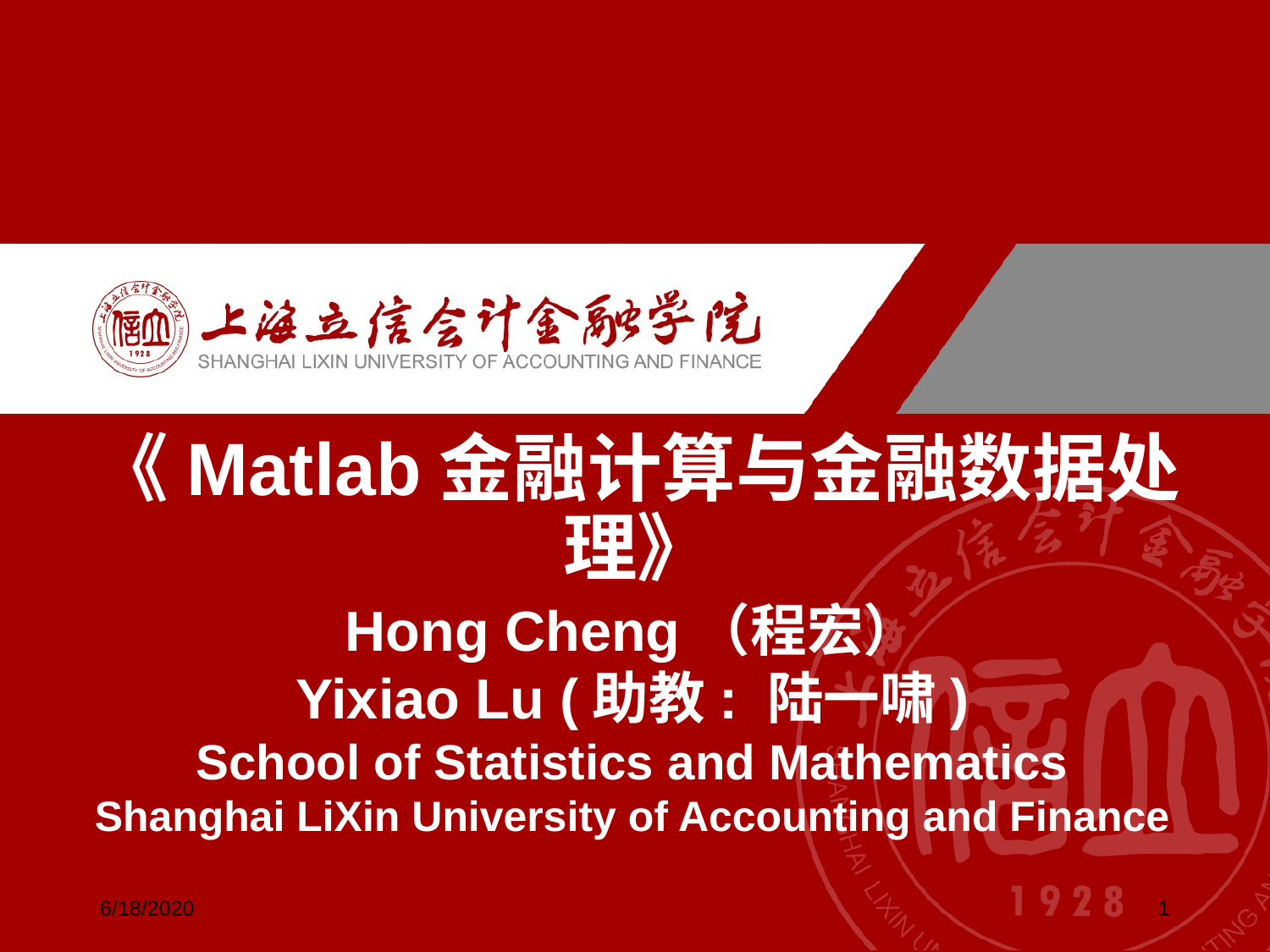

# 《Matlab金融计算与金融数据处理》
Hong Cheng（程宏）
Yixiao Lu (助教: 陆一啸)
School of Statistics and Mathematics
Shanghai LiXin University of Accounting and Finance
6/18/2020

1